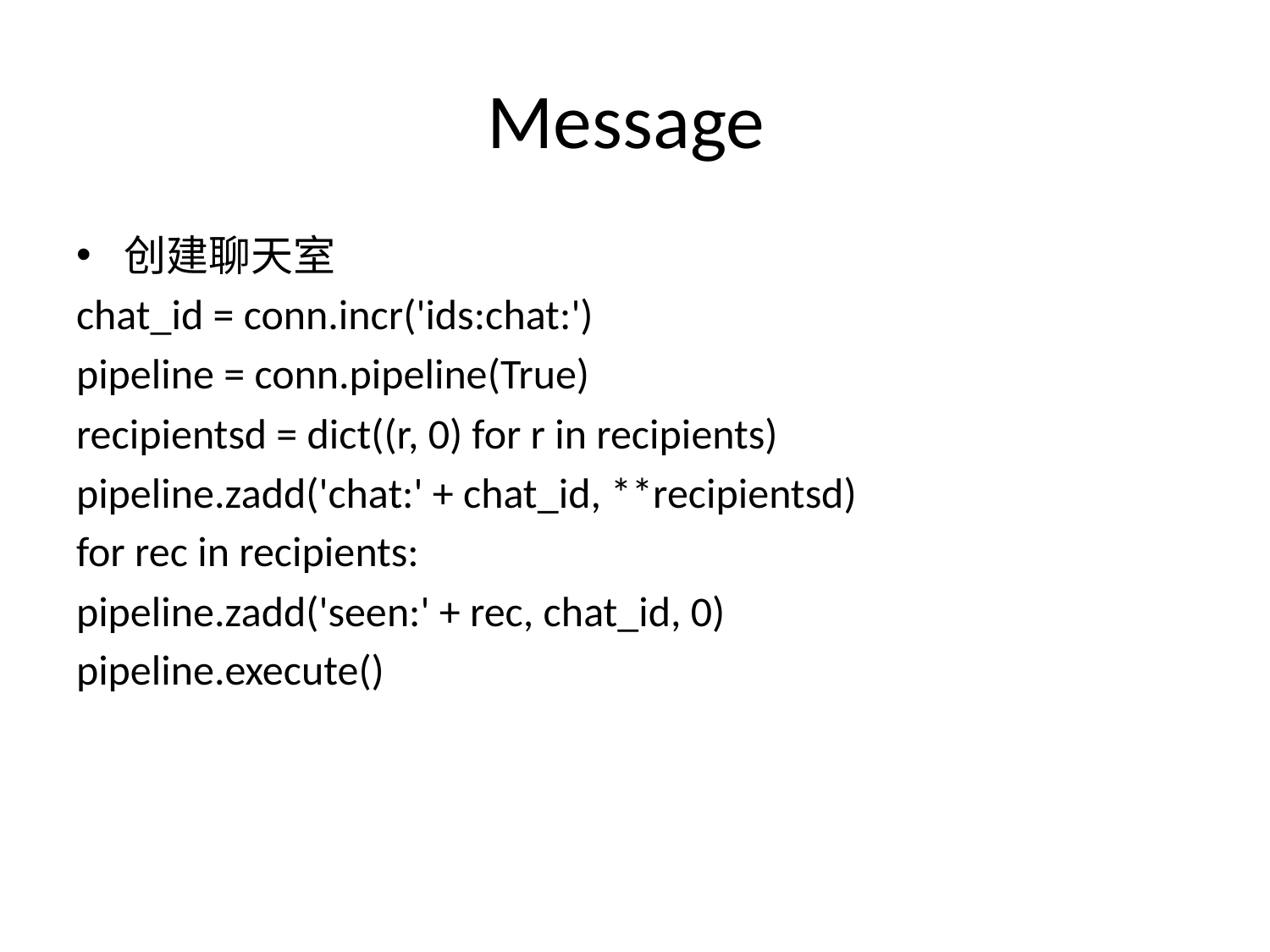

# Message
创建聊天室
chat_id = conn.incr('ids:chat:')
pipeline = conn.pipeline(True)
recipientsd = dict((r, 0) for r in recipients)
pipeline.zadd('chat:' + chat_id, **recipientsd)
for rec in recipients:
pipeline.zadd('seen:' + rec, chat_id, 0)
pipeline.execute()